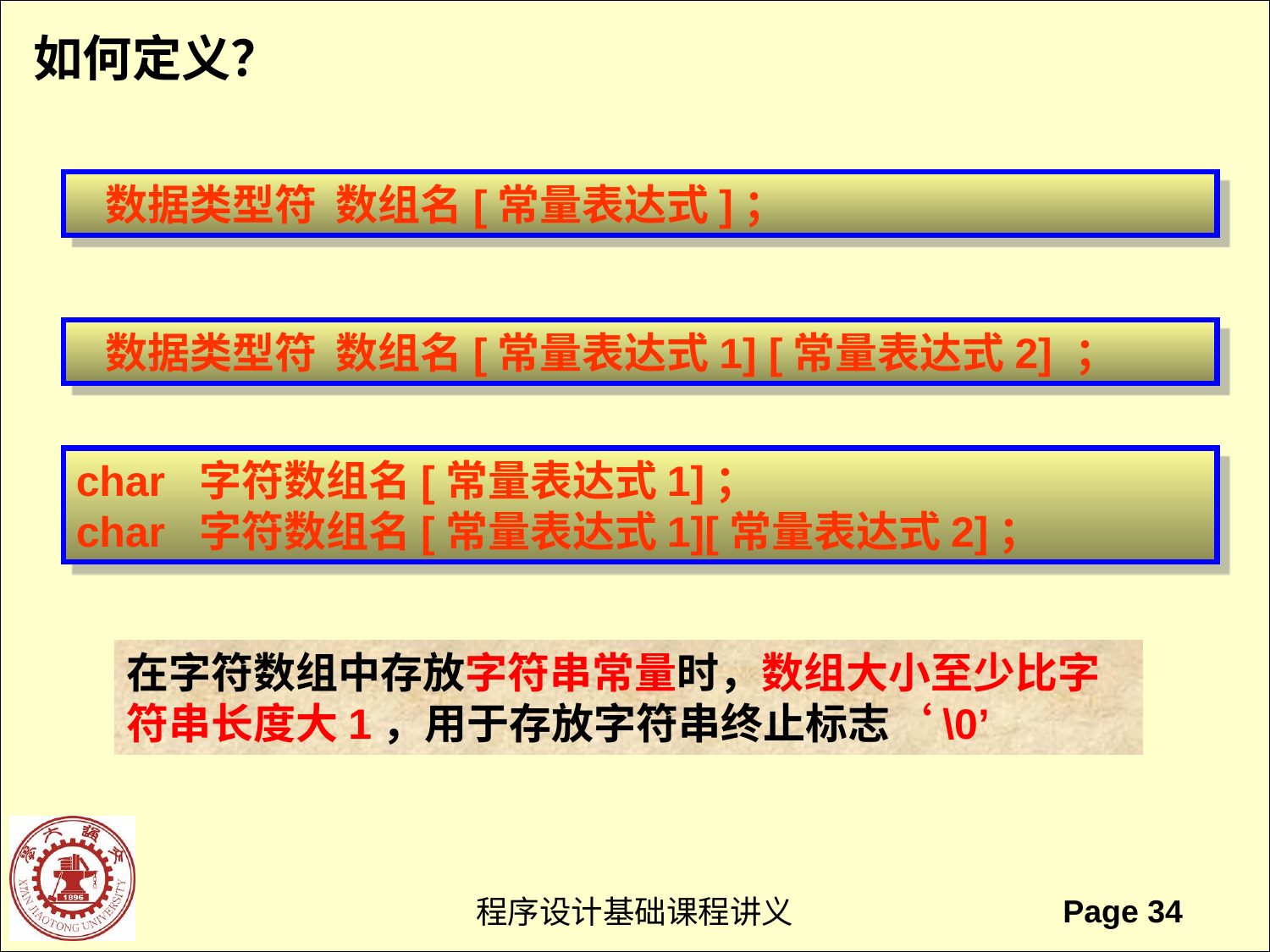

如何定义？
  数据类型符  数组名[常量表达式]；
  数据类型符  数组名[常量表达式1] [常量表达式2] ；
char  字符数组名[常量表达式1]；
char  字符数组名[常量表达式1][常量表达式2]；
在字符数组中存放字符串常量时，数组大小至少比字符串长度大1，用于存放字符串终止标志‘\0’